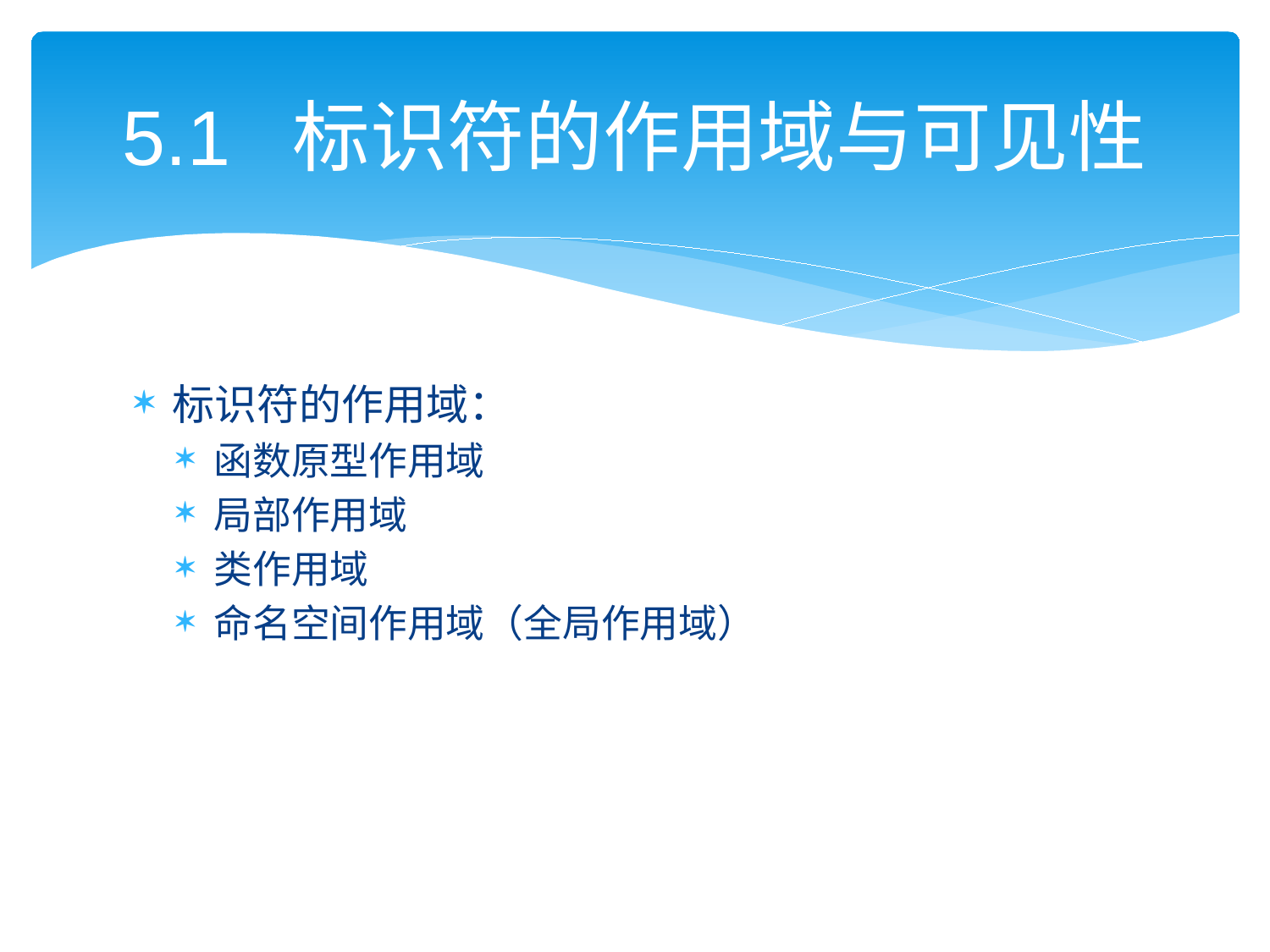

# 5.1  标识符的作用域与可见性
标识符的作用域：
函数原型作用域
局部作用域
类作用域
命名空间作用域（全局作用域）